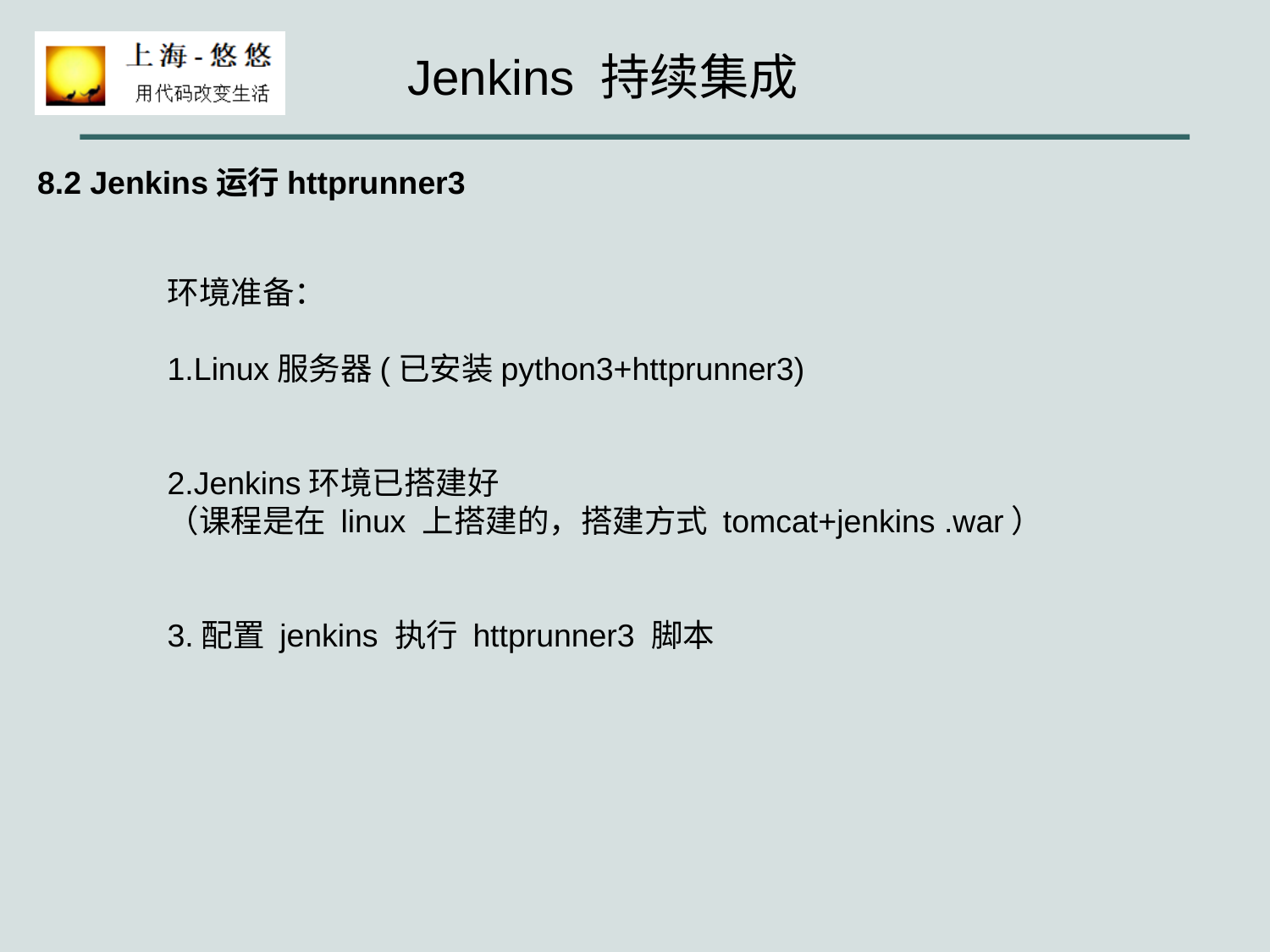

8.2 Jenkins运行httprunner3
环境准备：

1.Linux服务器(已安装python3+httprunner3)

2.Jenkins环境已搭建好
（课程是在 linux 上搭建的，搭建方式 tomcat+jenkins .war）

3.配置 jenkins 执行 httprunner3 脚本